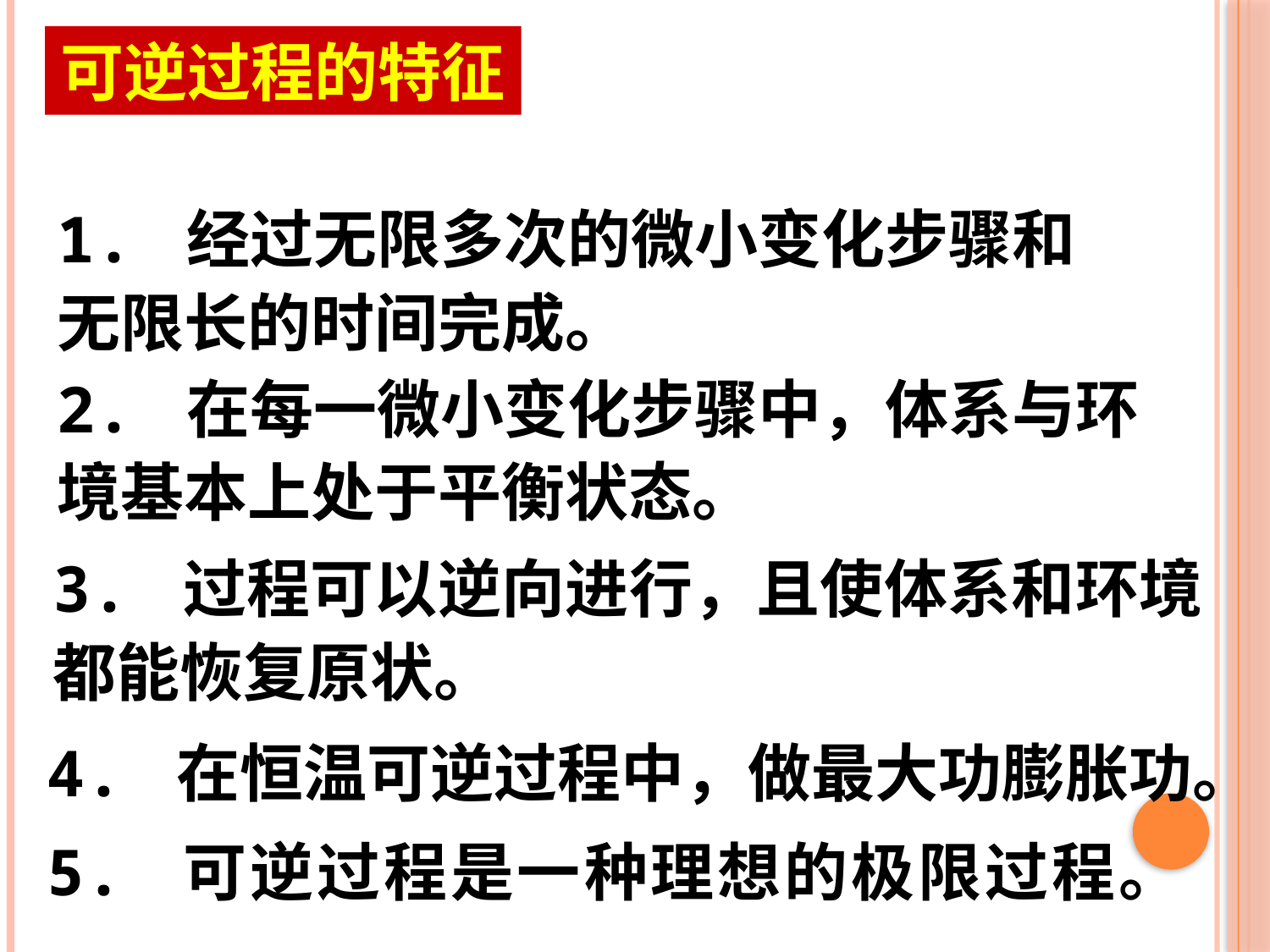

可逆过程的特征
1. 经过无限多次的微小变化步骤和无限长的时间完成。
2. 在每一微小变化步骤中，体系与环境基本上处于平衡状态。
3. 过程可以逆向进行，且使体系和环境都能恢复原状。
4. 在恒温可逆过程中，做最大功膨胀功。
44
5. 可逆过程是一种理想的极限过程。